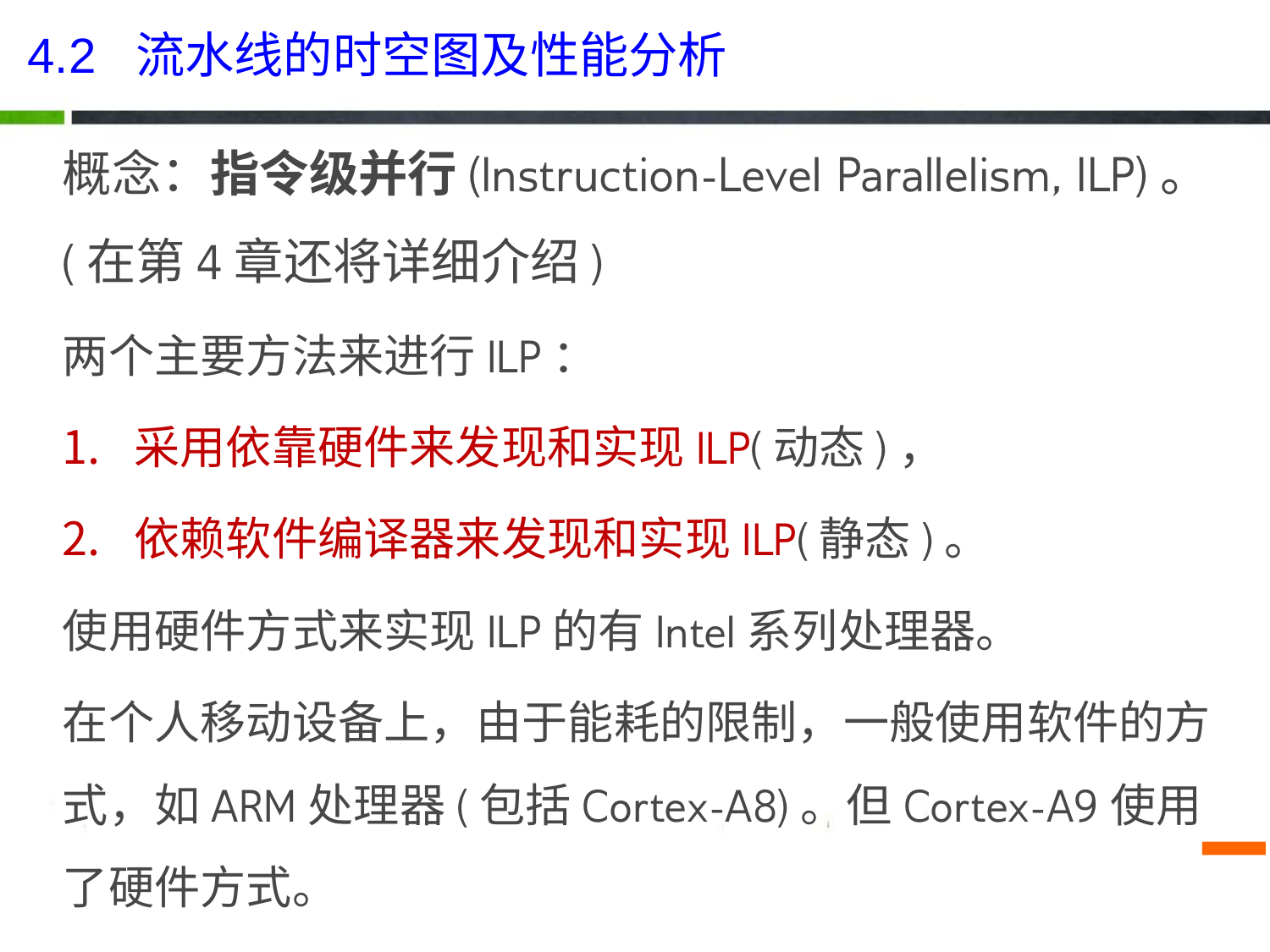

4.2  流水线的时空图及性能分析
概念：指令级并行(Instruction-Level Parallelism, ILP)。(在第4章还将详细介绍)
两个主要方法来进行ILP：
采用依靠硬件来发现和实现ILP(动态)，
依赖软件编译器来发现和实现ILP(静态)。
使用硬件方式来实现ILP的有Intel系列处理器。
在个人移动设备上，由于能耗的限制，一般使用软件的方式，如ARM处理器(包括Cortex-A8)。但Cortex-A9使用了硬件方式。
44